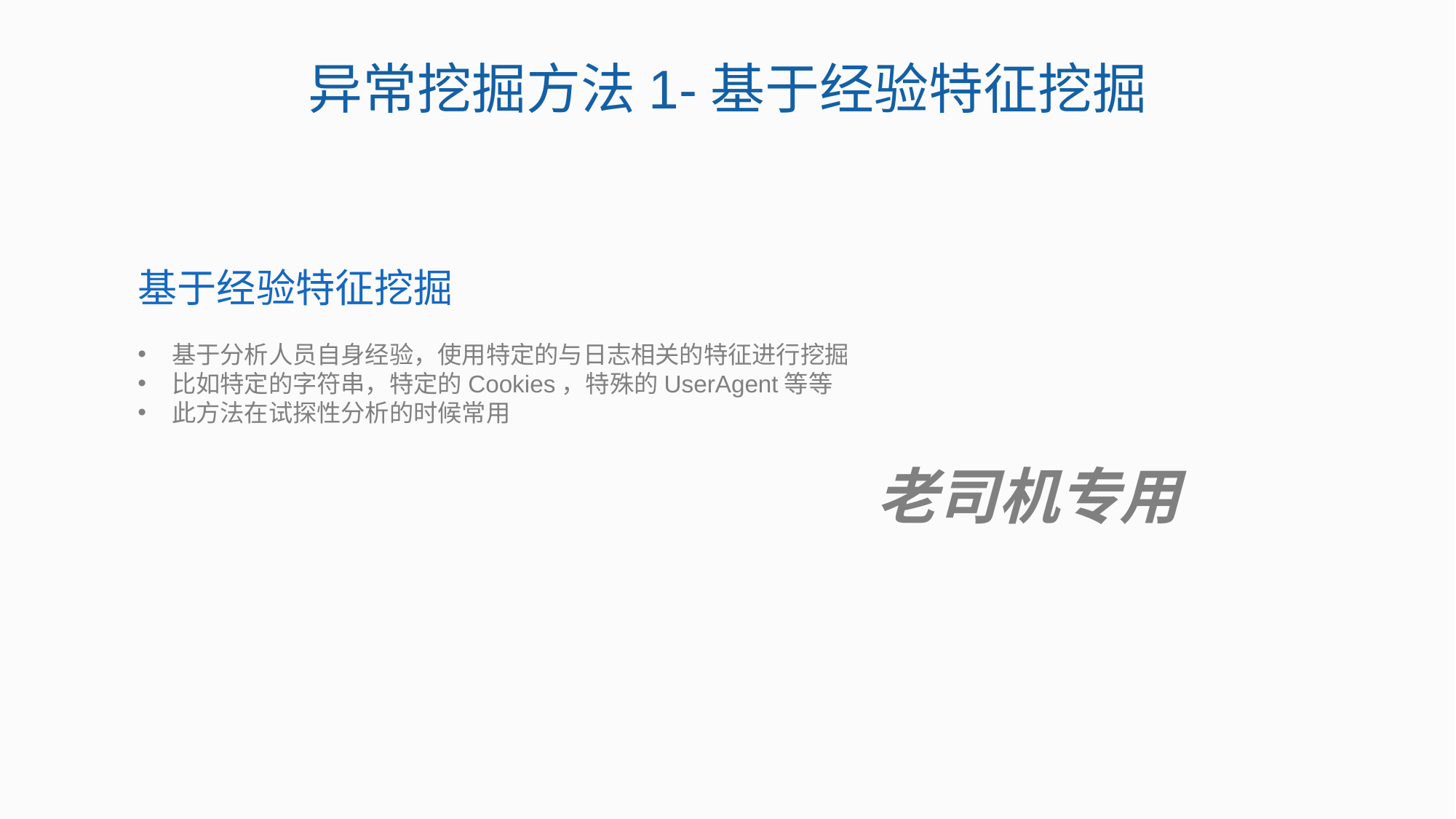

# 异常挖掘方法1-基于经验特征挖掘
基于经验特征挖掘

基于分析人员自身经验，使用特定的与日志相关的特征进行挖掘
比如特定的字符串，特定的Cookies，特殊的UserAgent等等
此方法在试探性分析的时候常用

老司机专用